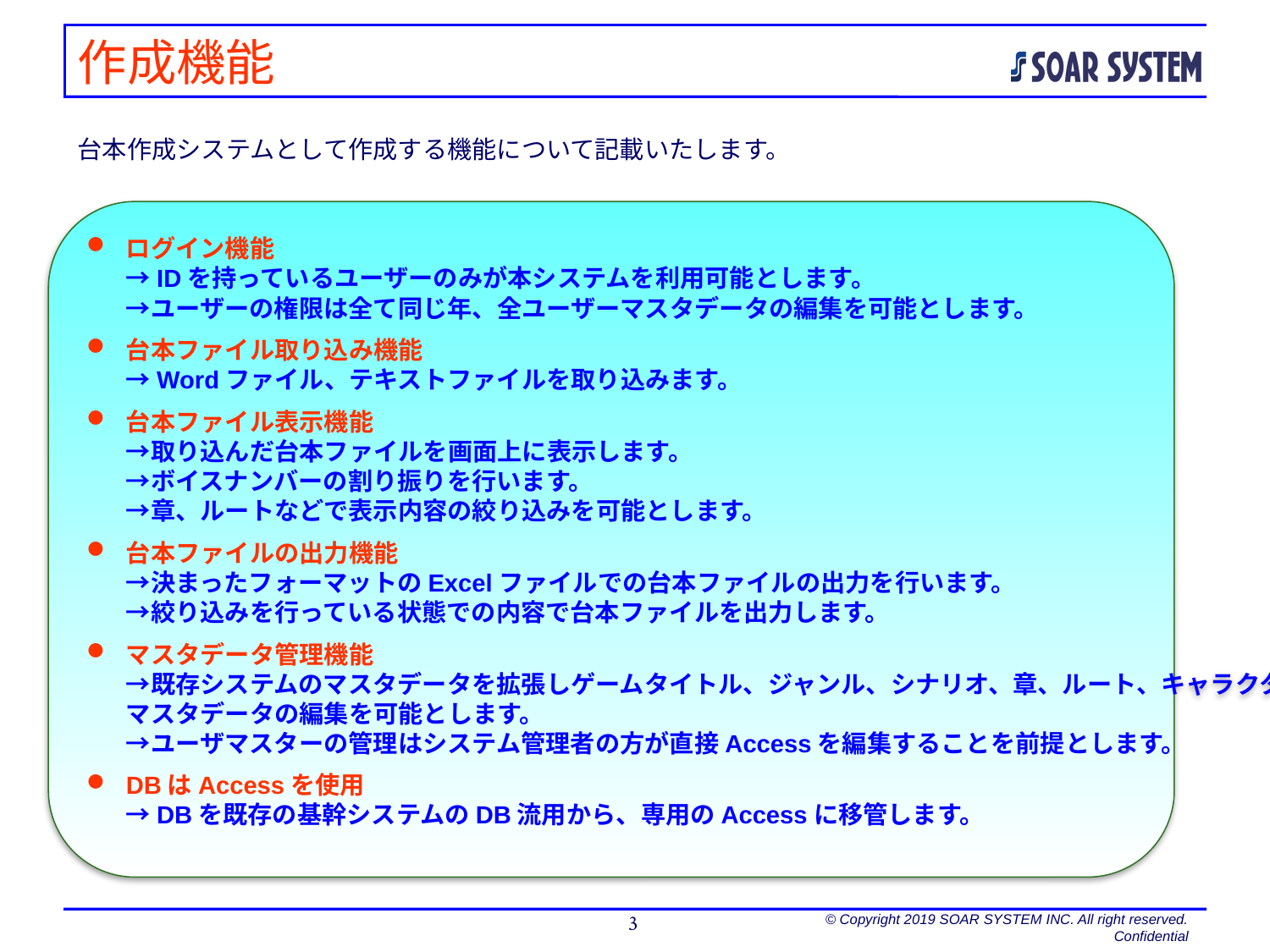

# 作成機能
台本作成システムとして作成する機能について記載いたします。
ログイン機能
→IDを持っているユーザーのみが本システムを利用可能とします。
→ユーザーの権限は全て同じ年、全ユーザーマスタデータの編集を可能とします。
台本ファイル取り込み機能
→Wordファイル、テキストファイルを取り込みます。
台本ファイル表示機能
→取り込んだ台本ファイルを画面上に表示します。
→ボイスナンバーの割り振りを行います。
→章、ルートなどで表示内容の絞り込みを可能とします。
台本ファイルの出力機能
→決まったフォーマットのExcelファイルでの台本ファイルの出力を行います。
→絞り込みを行っている状態での内容で台本ファイルを出力します。
マスタデータ管理機能
→既存システムのマスタデータを拡張しゲームタイトル、ジャンル、シナリオ、章、ルート、キャラクターの
マスタデータの編集を可能とします。
→ユーザマスターの管理はシステム管理者の方が直接Accessを編集することを前提とします。
DBはAccessを使用
→DBを既存の基幹システムのDB流用から、専用のAccessに移管します。

3